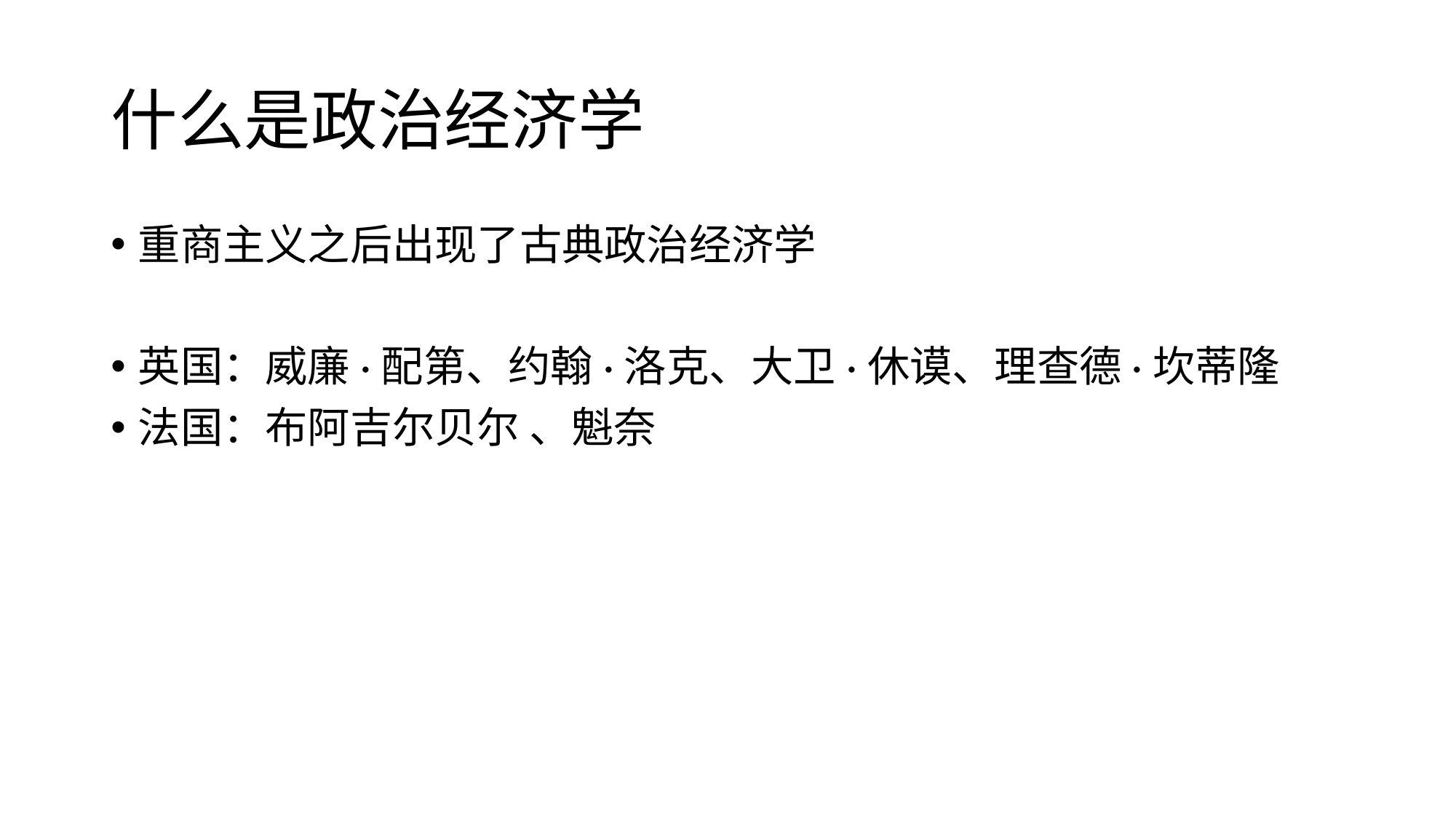

# 什么是政治经济学
重商主义之后出现了古典政治经济学

英国：威廉·配第、约翰·洛克、大卫·休谟、理查德·坎蒂隆
法国：布阿吉尔贝尔 、魁奈